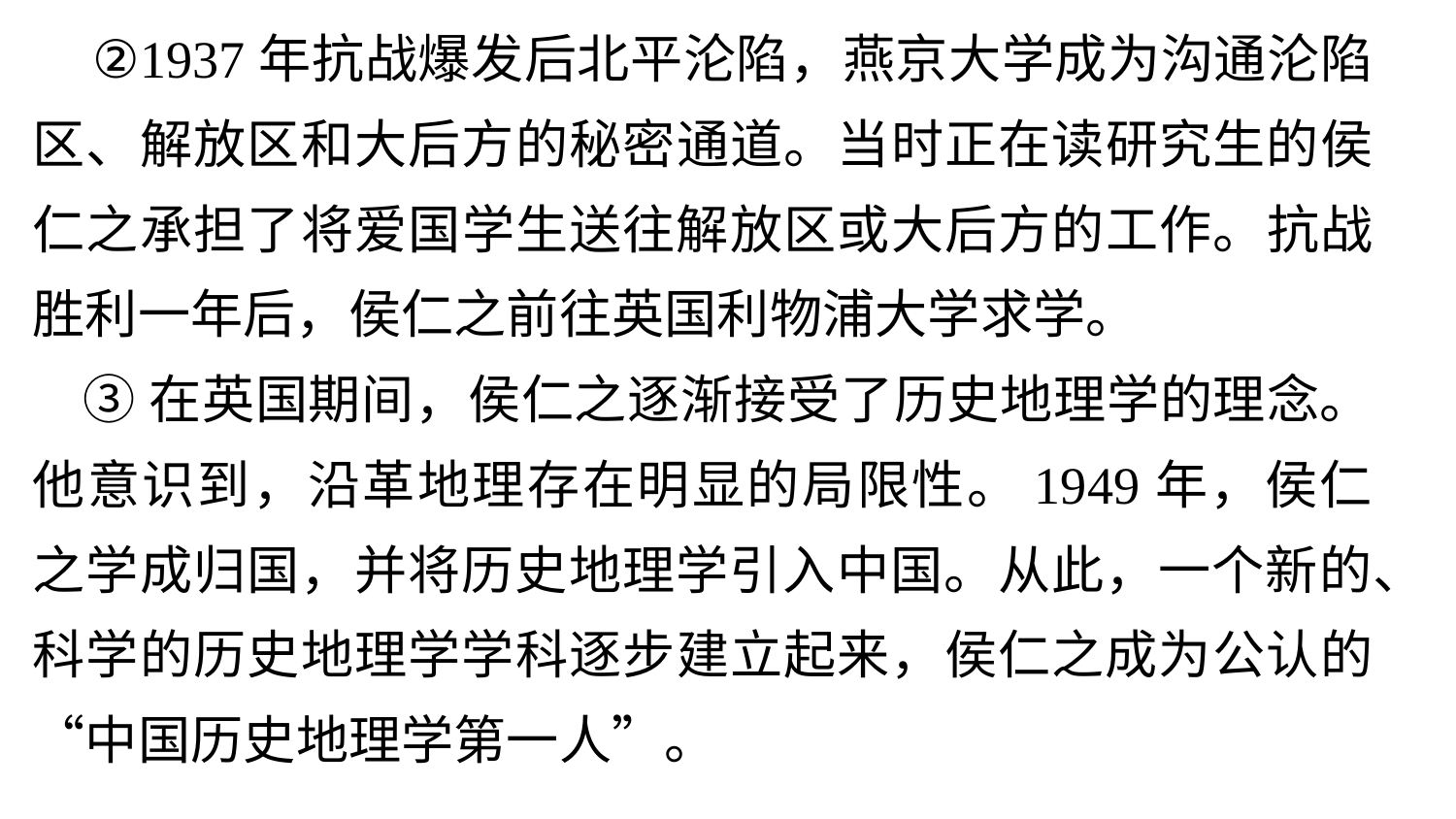

②1937年抗战爆发后北平沦陷，燕京大学成为沟通沦陷区、解放区和大后方的秘密通道。当时正在读研究生的侯仁之承担了将爱国学生送往解放区或大后方的工作。抗战胜利一年后，侯仁之前往英国利物浦大学求学。
    ③在英国期间，侯仁之逐渐接受了历史地理学的理念。他意识到，沿革地理存在明显的局限性。1949年，侯仁之学成归国，并将历史地理学引入中国。从此，一个新的、科学的历史地理学学科逐步建立起来，侯仁之成为公认的“中国历史地理学第一人”。